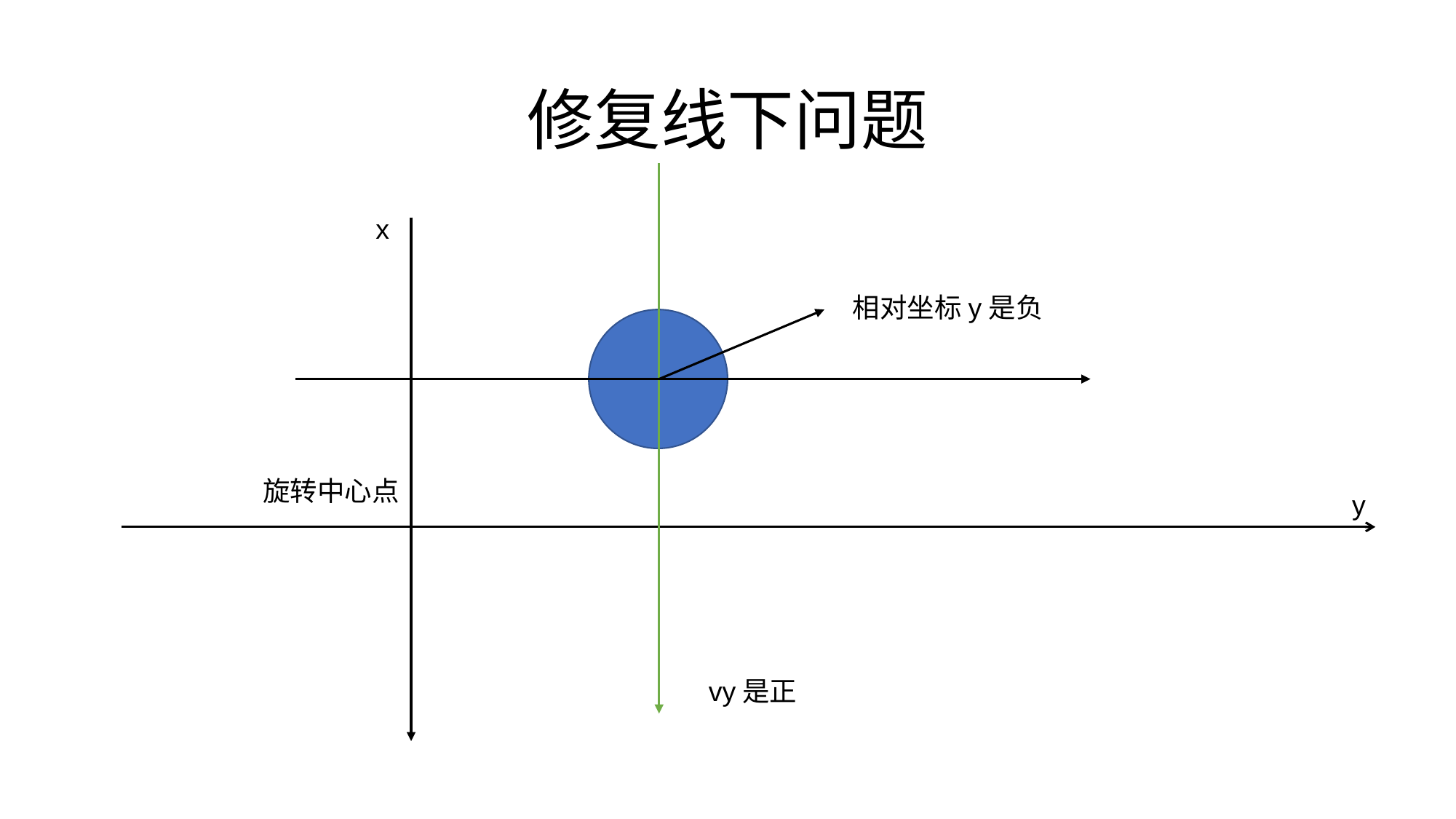

# 修复线下问题
x
相对坐标y是负

旋转中心点
y
vy是正